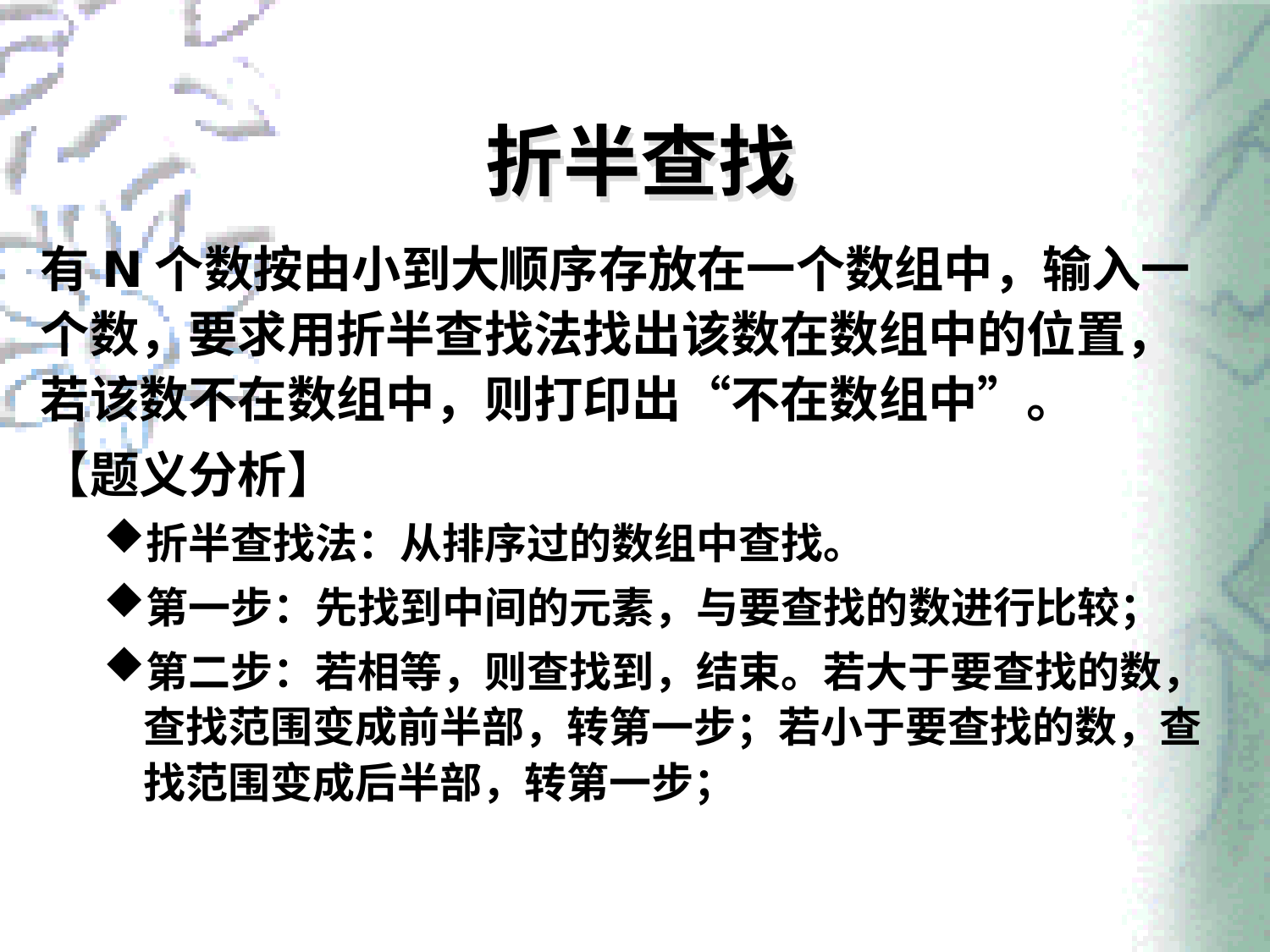

折半查找
有N个数按由小到大顺序存放在一个数组中，输入一个数，要求用折半查找法找出该数在数组中的位置，若该数不在数组中，则打印出“不在数组中”。
【题义分析】
折半查找法：从排序过的数组中查找。
第一步：先找到中间的元素，与要查找的数进行比较；
第二步：若相等，则查找到，结束。若大于要查找的数，查找范围变成前半部，转第一步；若小于要查找的数，查找范围变成后半部，转第一步；